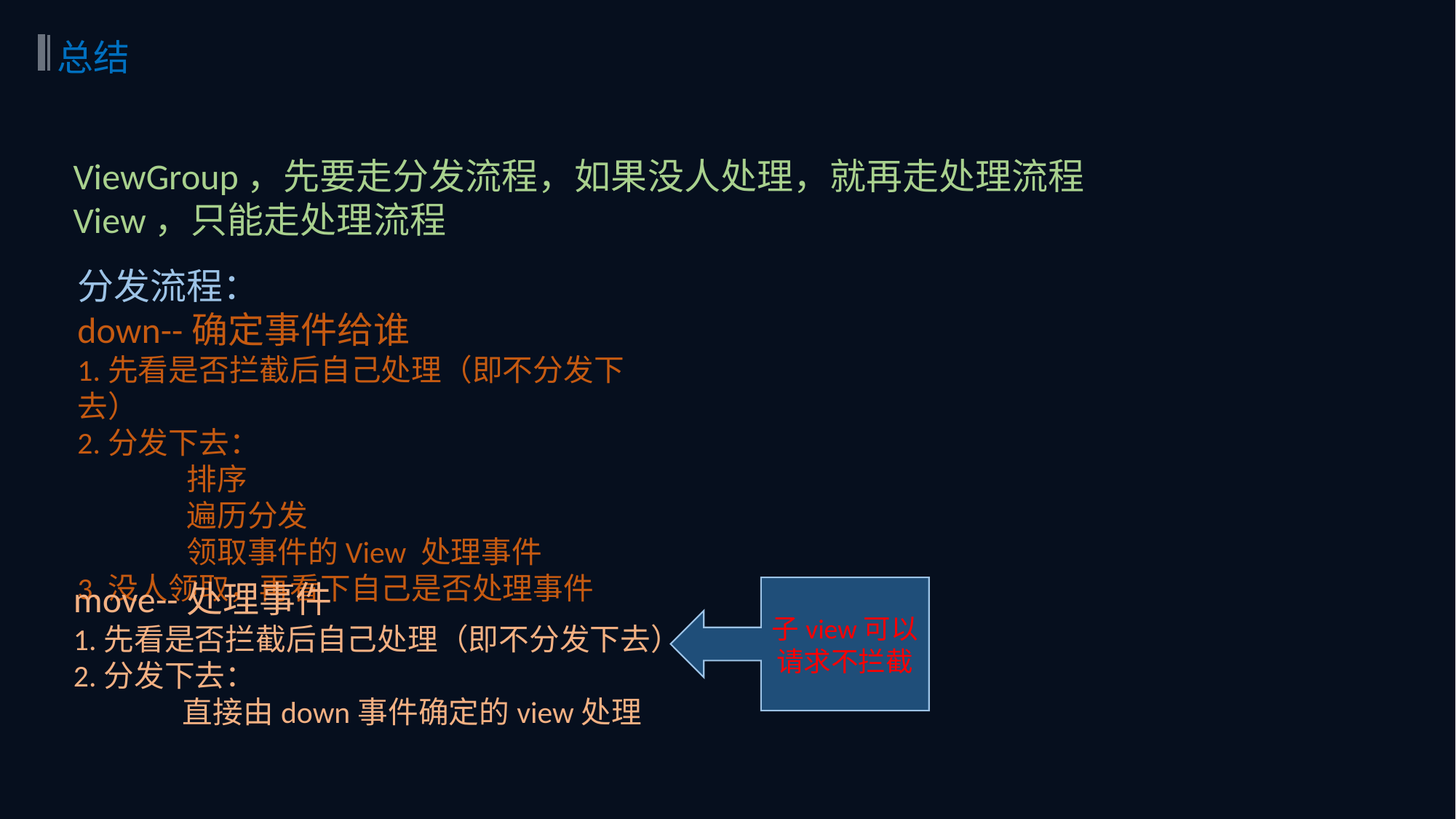

总结
ViewGroup，先要走分发流程，如果没人处理，就再走处理流程
View，只能走处理流程
分发流程：
down--确定事件给谁
1.先看是否拦截后自己处理（即不分发下去）
2.分发下去：
	排序
	遍历分发
	领取事件的View 处理事件
3.没人领取，再看下自己是否处理事件
move--处理事件
1.先看是否拦截后自己处理（即不分发下去）
2.分发下去：
	直接由down事件确定的view处理
子view可以请求不拦截